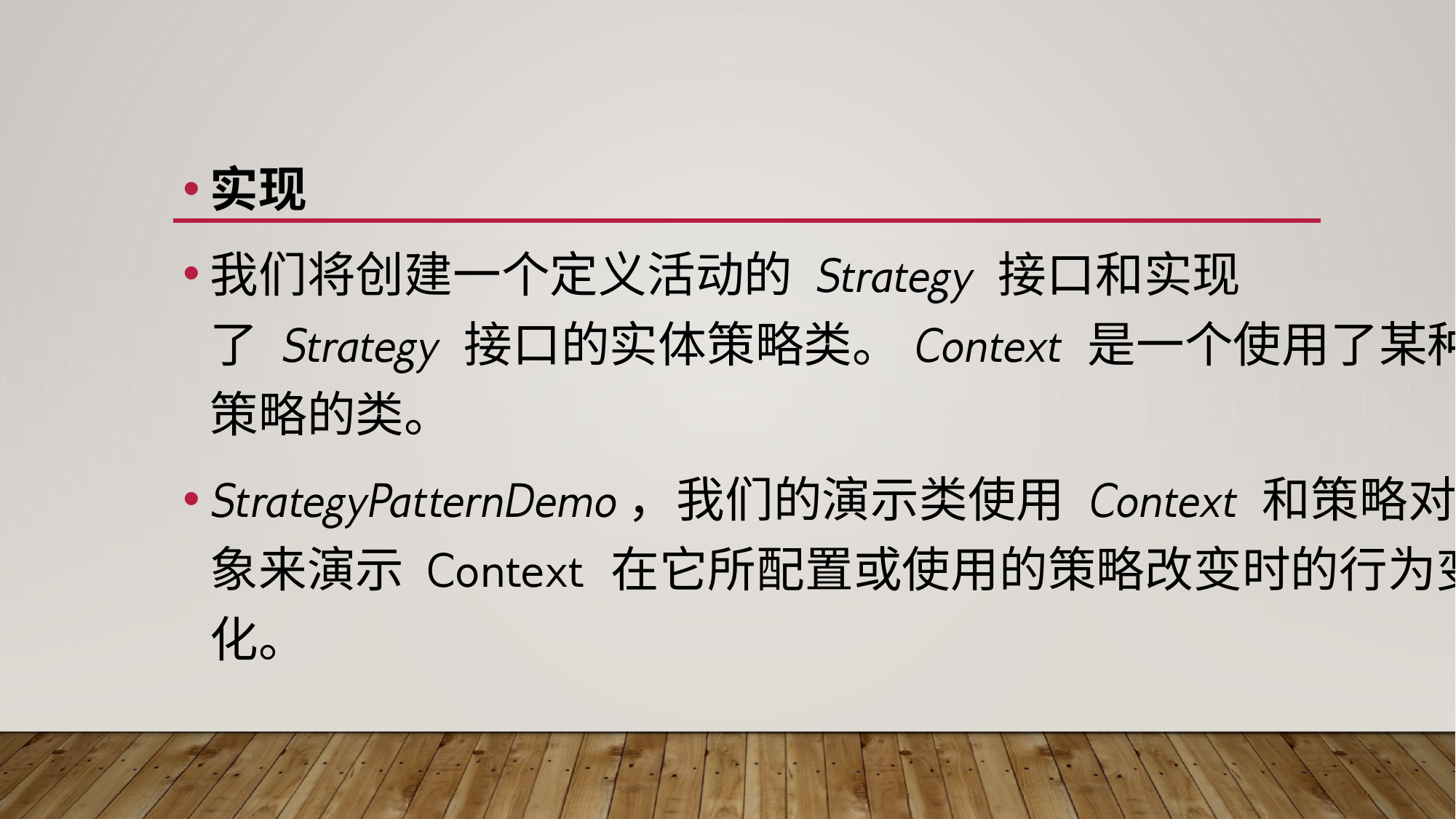

实现
我们将创建一个定义活动的 Strategy 接口和实现了 Strategy 接口的实体策略类。Context 是一个使用了某种策略的类。
StrategyPatternDemo，我们的演示类使用 Context 和策略对象来演示 Context 在它所配置或使用的策略改变时的行为变化。